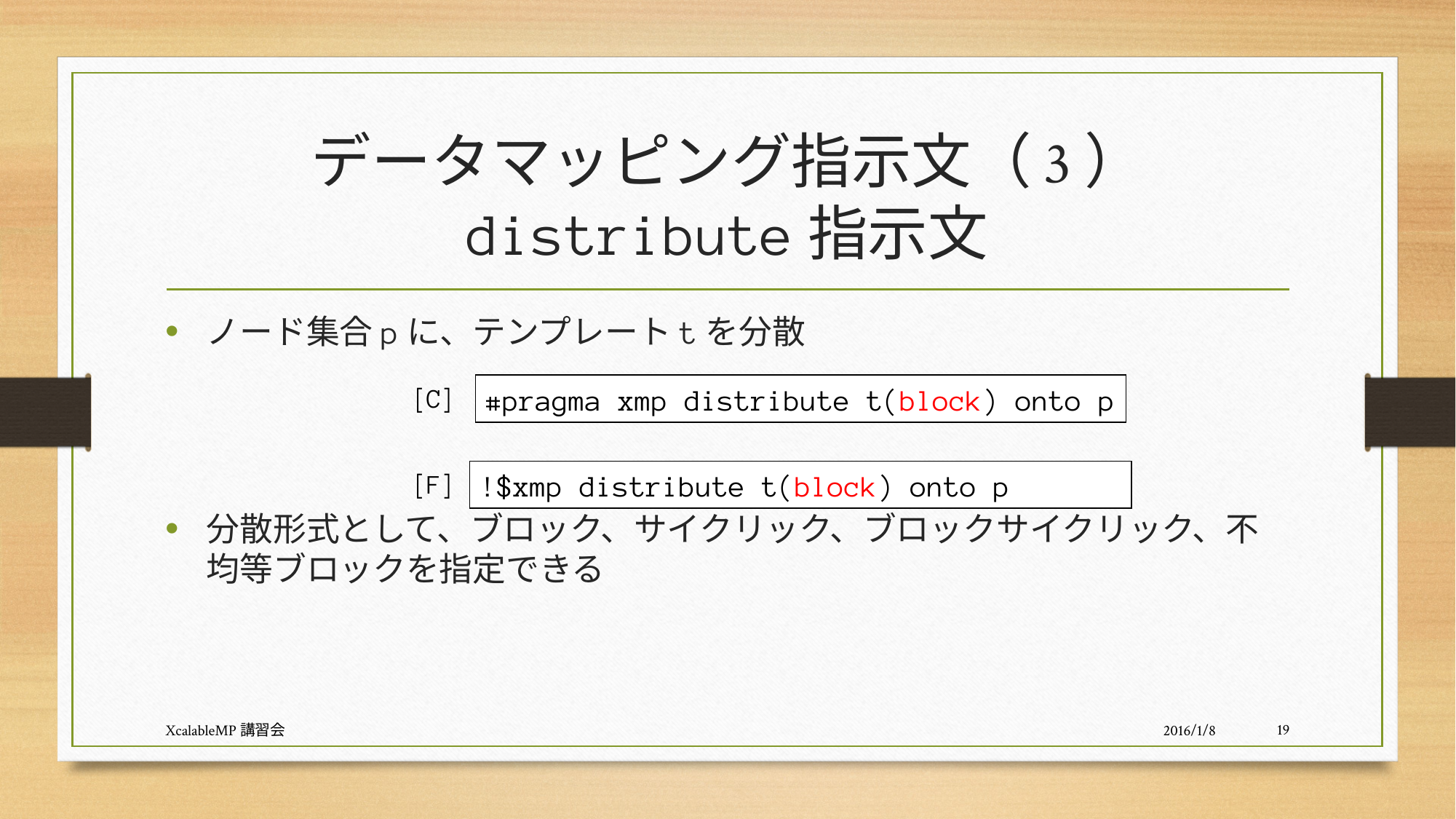

# データマッピング指示文（3） distribute指示文
ノード集合pに、テンプレートtを分散

分散形式として、ブロック、サイクリック、ブロックサイクリック、不均等ブロックを指定できる

[C]
#pragma xmp distribute t(block) onto p
[F]
!$xmp distribute t(block) onto p
XcalableMP講習会
2016/1/8
19